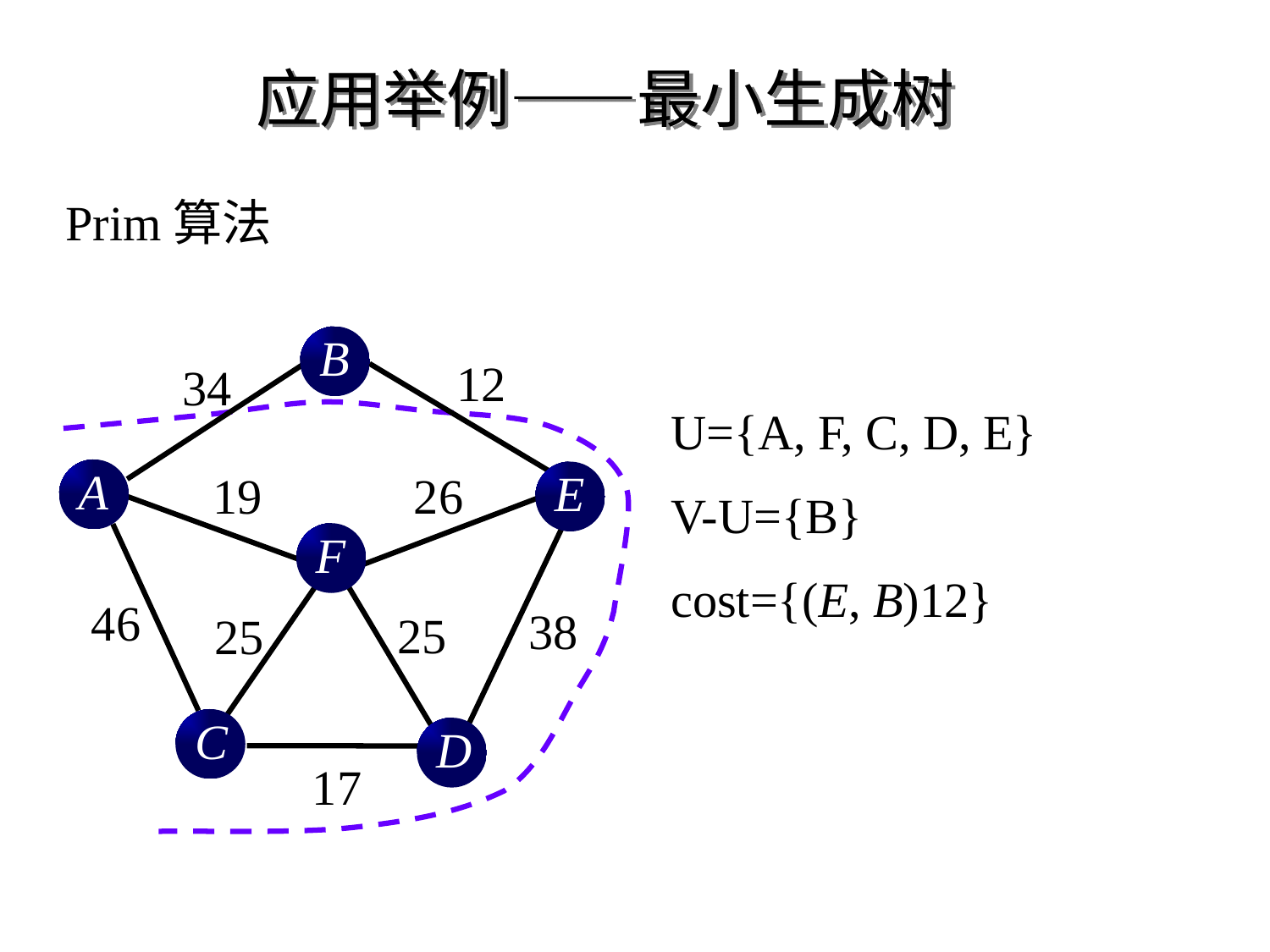

应用举例——最小生成树
Prim算法
B

12
34

U={A, F, C, D, E}
V-U={B}
cost={(E, B)12}

A

E

19
26

F

46
38
25
25
C

D

17